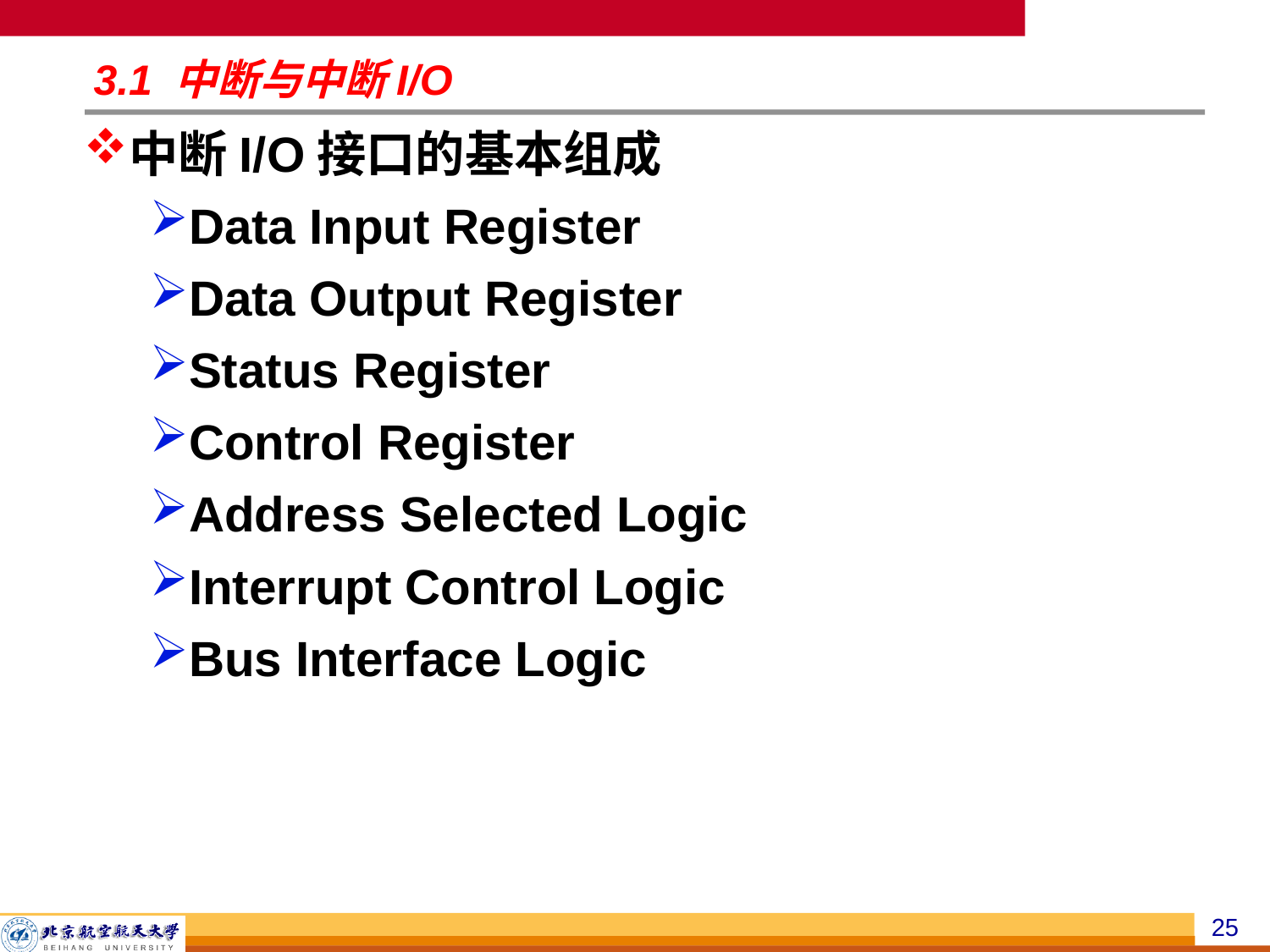

# 3.1 中断与中断I/O
中断I/O接口的基本组成
Data Input Register
Data Output Register
Status Register
Control Register
Address Selected Logic
Interrupt Control Logic
Bus Interface Logic